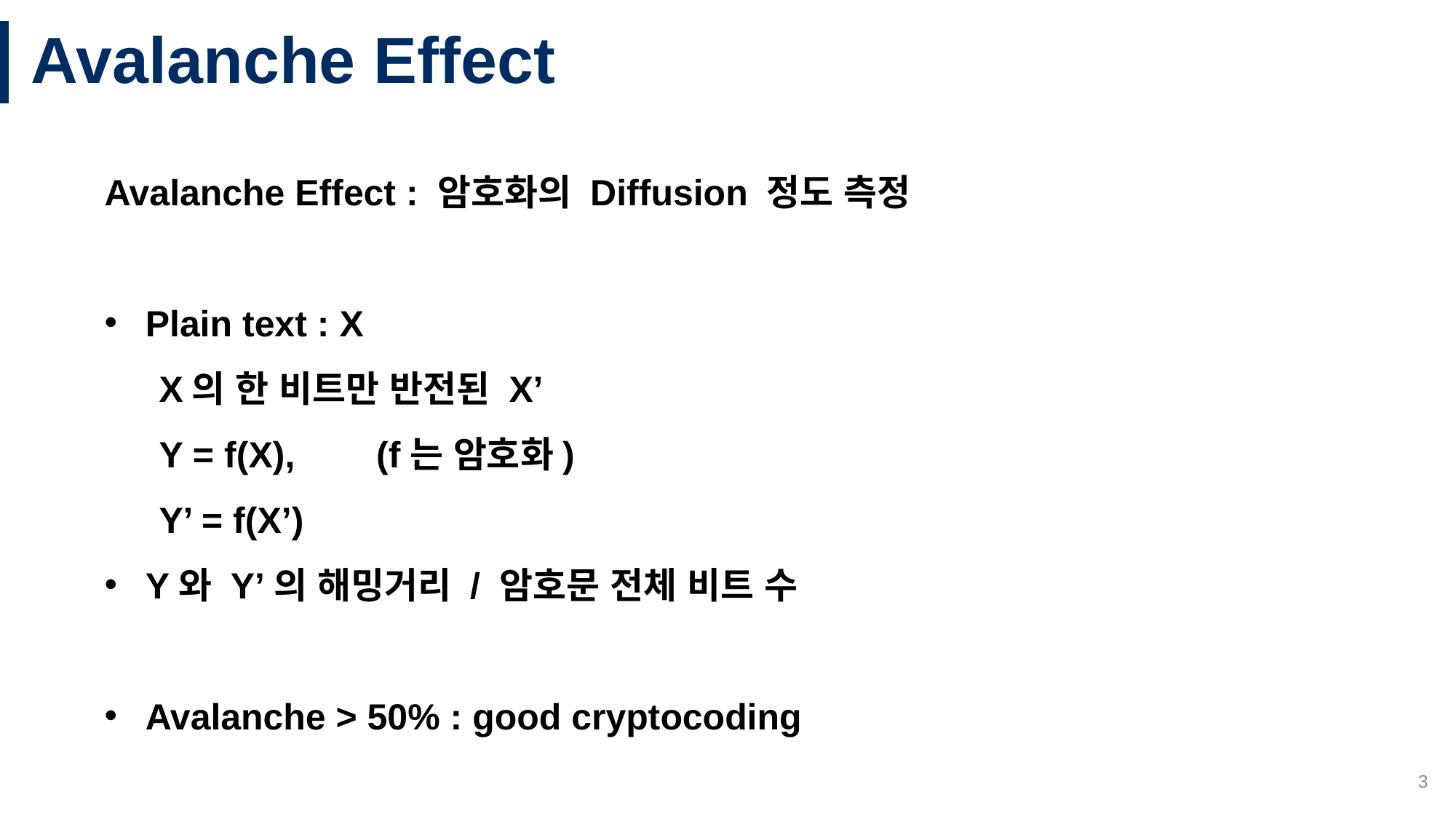

# Avalanche Effect
Avalanche Effect : 암호화의 Diffusion 정도 측정

Plain text : X
X의 한 비트만 반전된 X’
Y = f(X),        (f는 암호화)
Y’ = f(X’)
Y와 Y’의 해밍거리 / 암호문 전체 비트 수

Avalanche > 50% : good cryptocoding
3